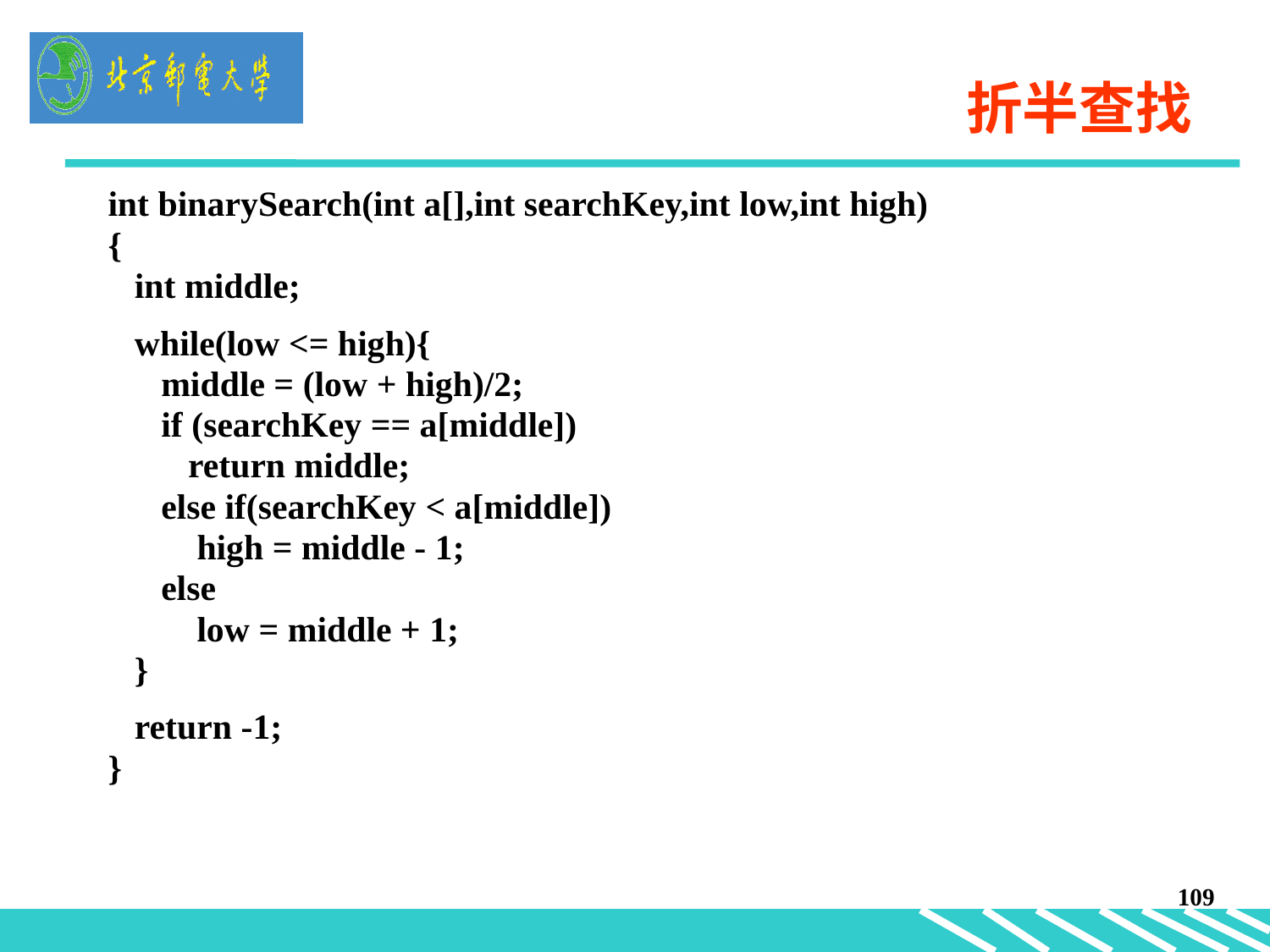

# 折半查找
int binarySearch(int a[],int searchKey,int low,int high)
{
   int middle;

   while(low <= high){
      middle = (low + high)/2;
      if (searchKey == a[middle])
         return middle;
      else if(searchKey < a[middle])
          high = middle - 1;
      else
          low = middle + 1;
   }

   return -1;
}
109